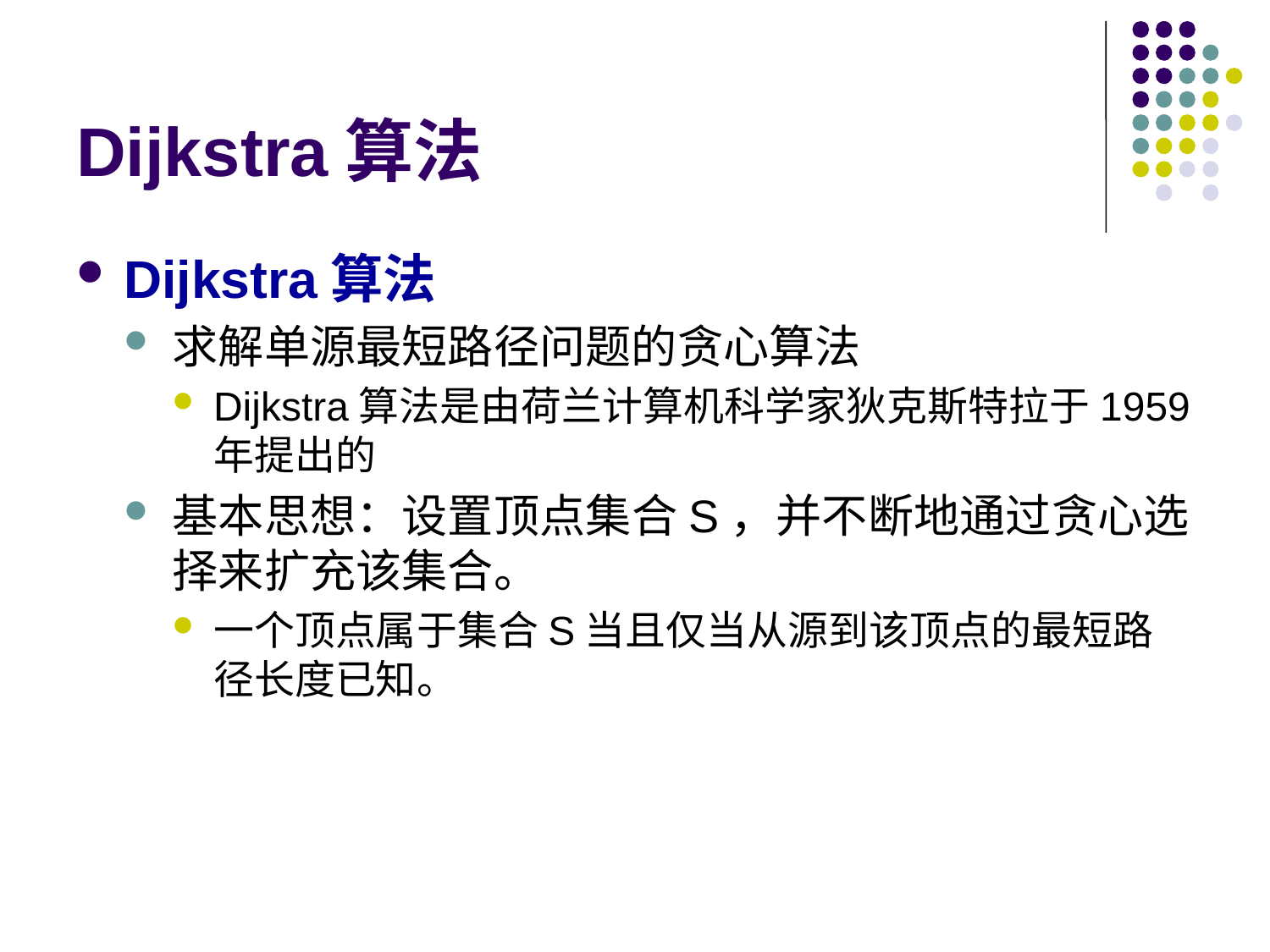

# Dijkstra算法
Dijkstra算法
求解单源最短路径问题的贪心算法
Dijkstra算法是由荷兰计算机科学家狄克斯特拉于1959年提出的
基本思想：设置顶点集合S，并不断地通过贪心选择来扩充该集合。
一个顶点属于集合S当且仅当从源到该顶点的最短路径长度已知。